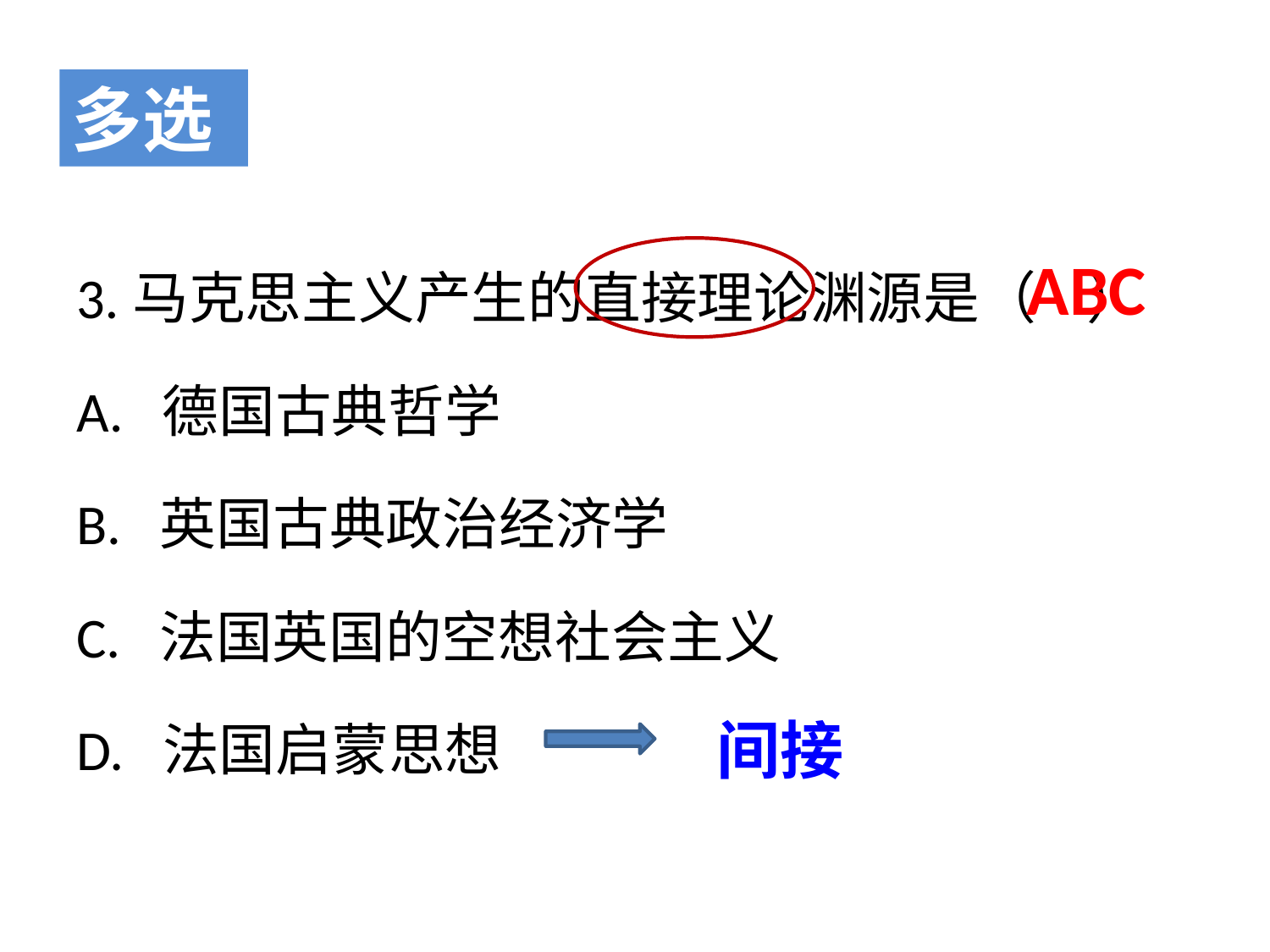

多选
3.马克思主义产生的直接理论渊源是（    ）
A.  德国古典哲学
B.  英国古典政治经济学
C.  法国英国的空想社会主义
D.  法国启蒙思想

间接

ABC